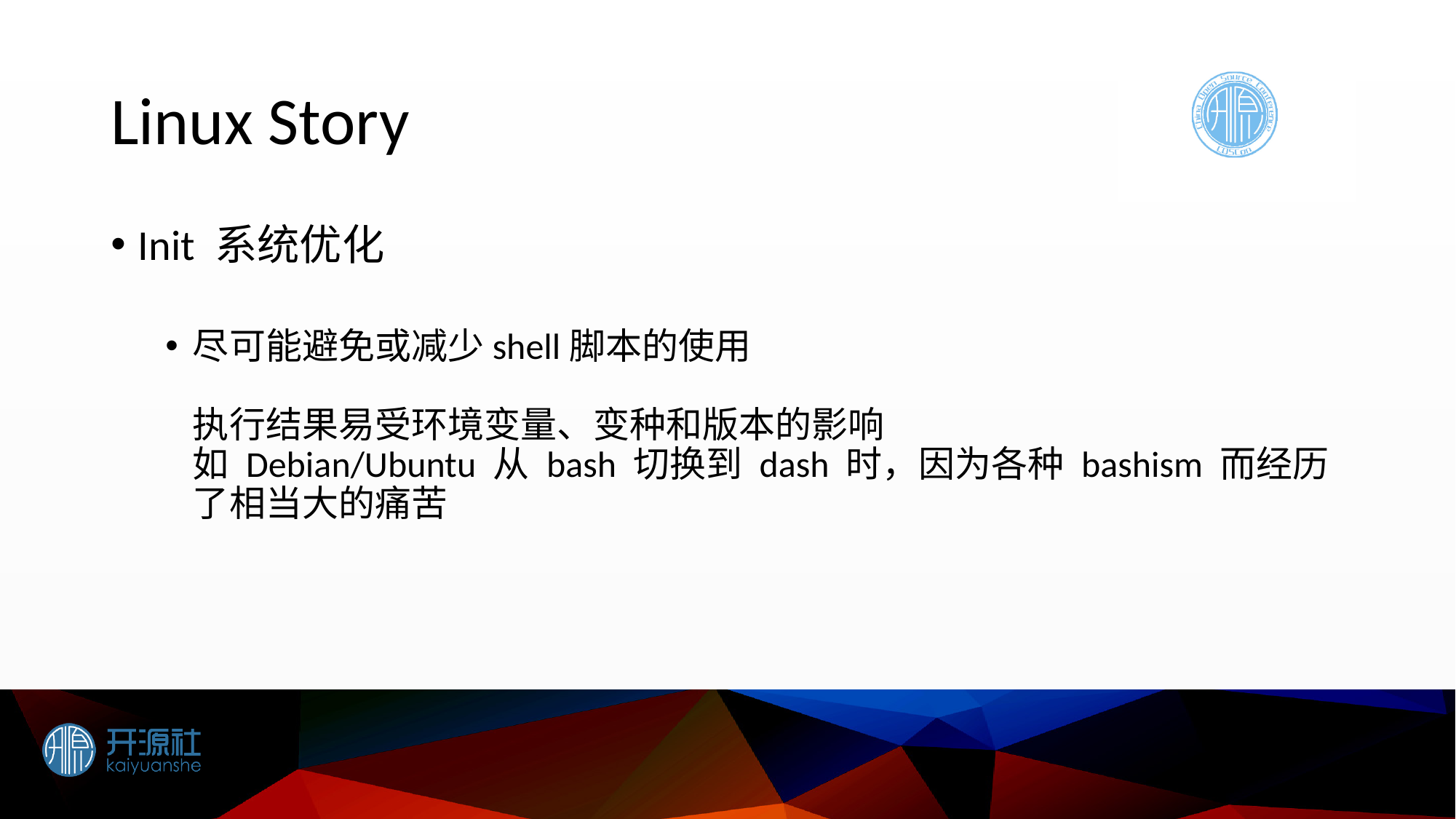

# Linux Story
Init 系统优化
尽可能避免或减少shell脚本的使用
执行结果易受环境变量、变种和版本的影响
如 Debian/Ubuntu 从 bash 切换到 dash 时，因为各种 bashism 而经历了相当大的痛苦